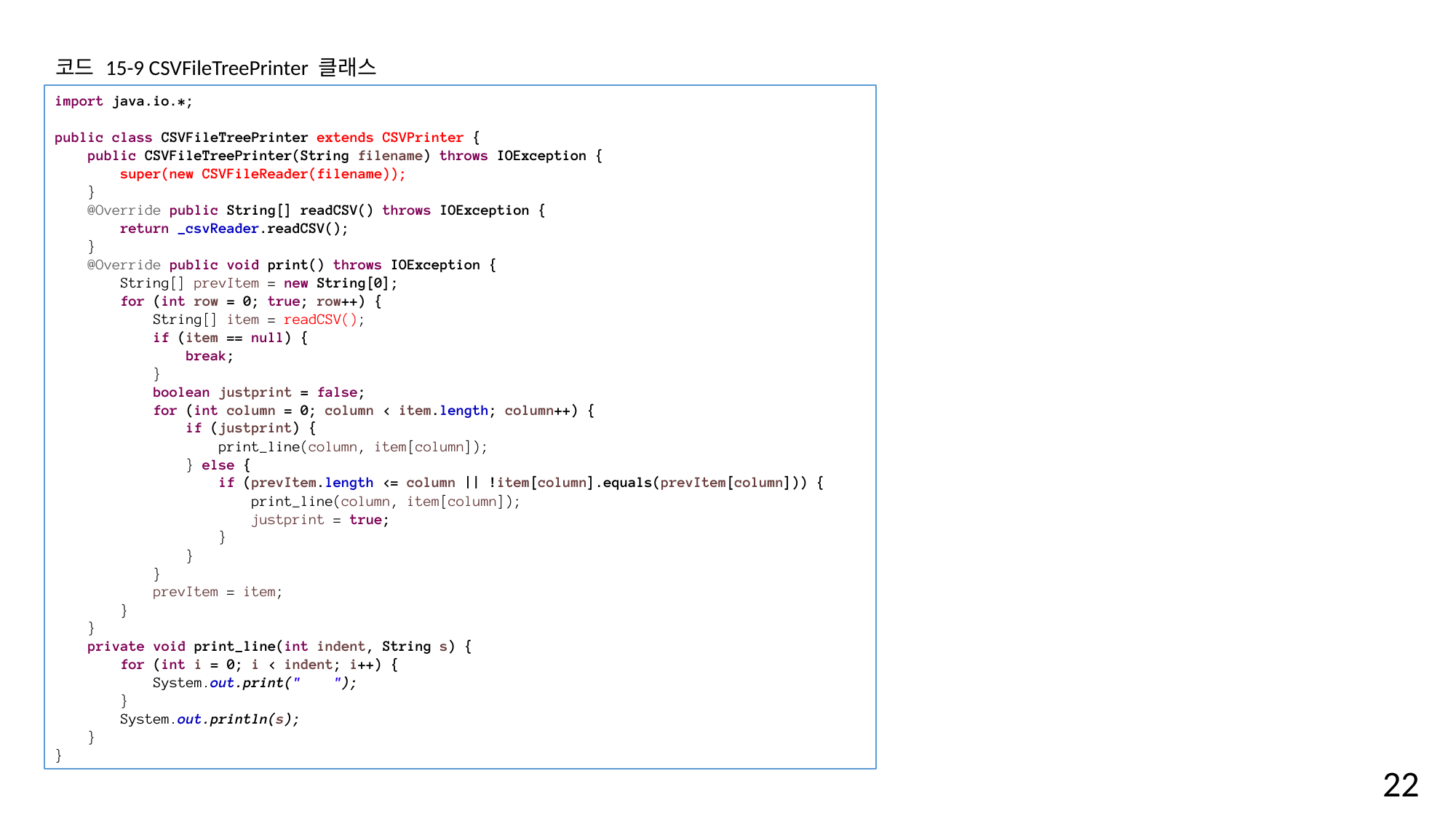

코드 15-9 CSVFileTreePrinter 클래스
import java.io.*;

public class CSVFileTreePrinter extends CSVPrinter {
    public CSVFileTreePrinter(String filename) throws IOException {
        super(new CSVFileReader(filename));
    }
    @Override public String[] readCSV() throws IOException {
        return _csvReader.readCSV();
    }
    @Override public void print() throws IOException {
        String[] prevItem = new String[0];
        for (int row = 0; true; row++) {
            String[] item = readCSV();
            if (item == null) {
                break;
            }
            boolean justprint = false;
            for (int column = 0; column < item.length; column++) {
                if (justprint) {
                    print_line(column, item[column]);
                } else {
                    if (prevItem.length <= column || !item[column].equals(prevItem[column])) {
                        print_line(column, item[column]);
                        justprint = true;
                    }
                }
            }
            prevItem = item;
        }
    }
    private void print_line(int indent, String s) {
        for (int i = 0; i < indent; i++) {
            System.out.print("    ");
        }
        System.out.println(s);
    }
}
22